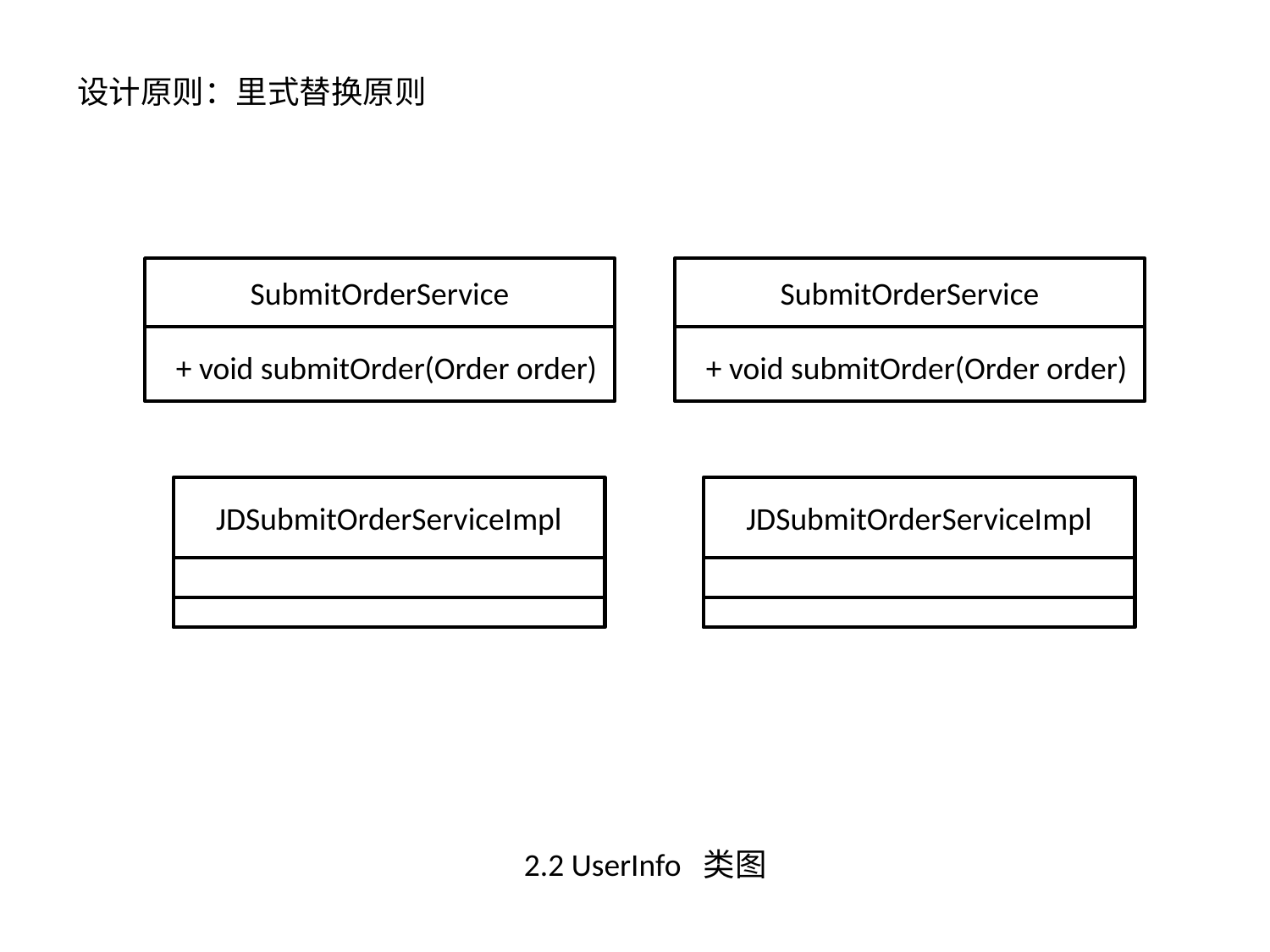

设计原则：里式替换原则
SubmitOrderService

+ void submitOrder(Order order)
SubmitOrderService

+ void submitOrder(Order order)
JDSubmitOrderServiceImpl

JDSubmitOrderServiceImpl

2.2 UserInfo  类图